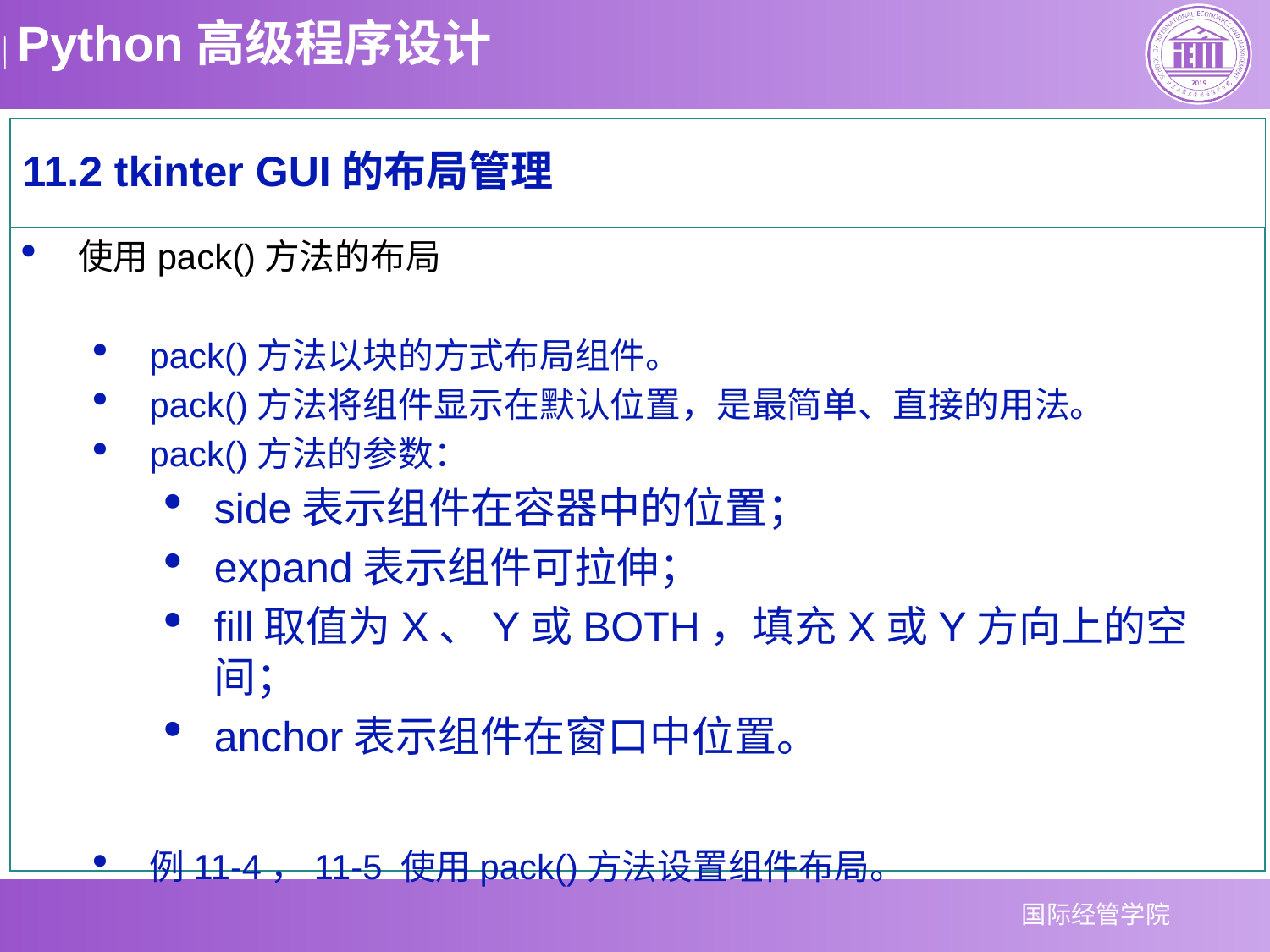

11.2 tkinter GUI的布局管理
使用pack()方法的布局

pack()方法以块的方式布局组件。
pack()方法将组件显示在默认位置，是最简单、直接的用法。
pack()方法的参数：
side表示组件在容器中的位置；
expand表示组件可拉伸；
fill取值为X、Y或BOTH，填充X或Y方向上的空间；
anchor表示组件在窗口中位置。

例11-4，11-5 使用pack()方法设置组件布局。